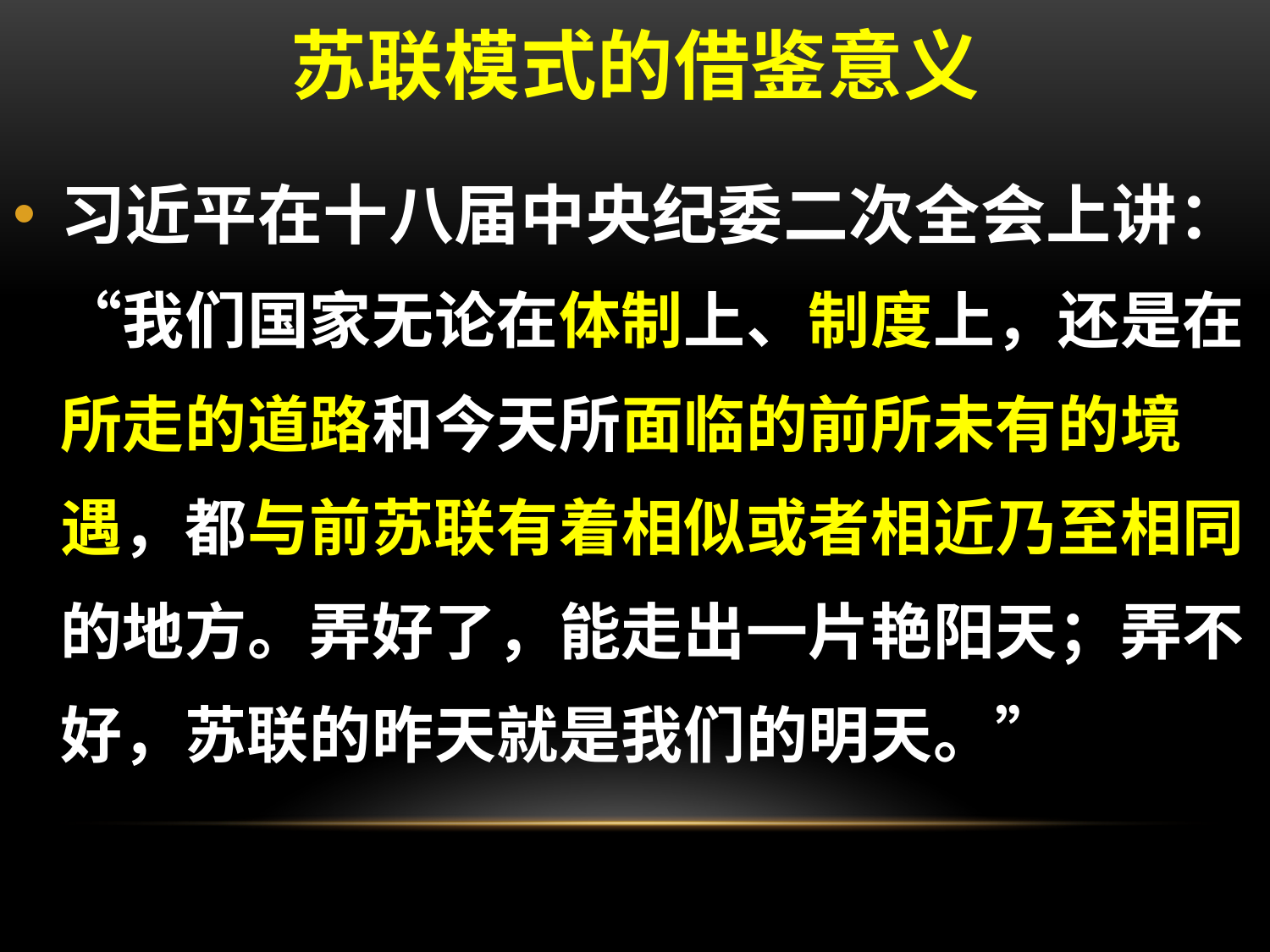

# 苏联模式的借鉴意义
习近平在十八届中央纪委二次全会上讲：“我们国家无论在体制上、制度上，还是在所走的道路和今天所面临的前所未有的境遇，都与前苏联有着相似或者相近乃至相同的地方。弄好了，能走出一片艳阳天；弄不好，苏联的昨天就是我们的明天。”